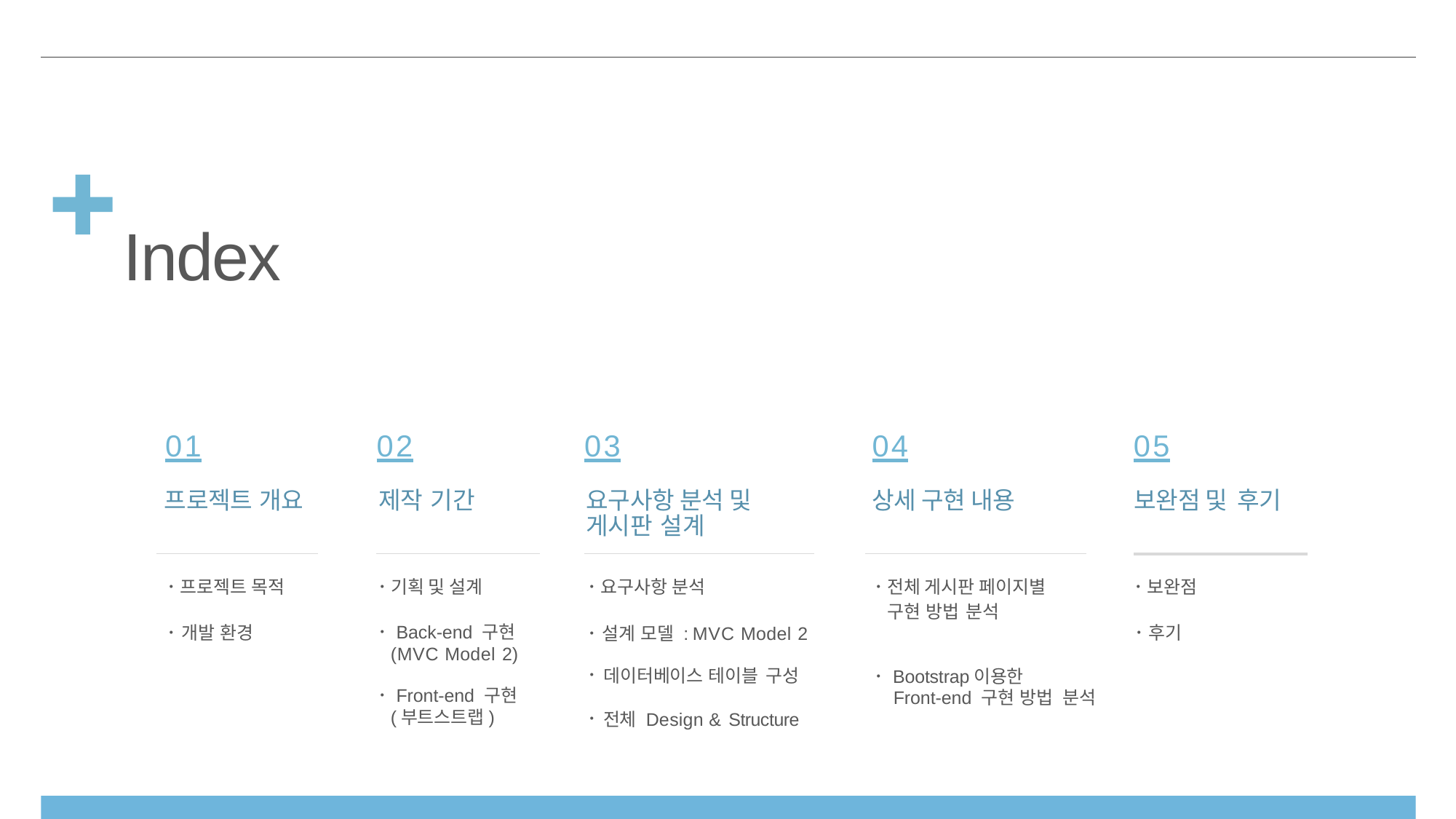

# Index
| 01 |  | 02 |  | 03 |  | 04 |  | 05 |
| --- | --- | --- | --- | --- | --- | --- | --- | --- |
| 프로젝트 개요 |  | 제작 기간 |  | 요구사항 분석 및 |  | 상세 구현 내용 |  | 보완점 및 후기 |
| ･ 프로젝트 목적 |  | ･ 기획 및 설계 |  | ･ 요구사항 분석 |  | ･ 전체 게시판 페이지별 |  | ･ 보완점 |
게시판 설계
구현 방법 분석
･ Back-end 구현
(MVC Model 2)
･ Front-end 구현
(부트스트랩)
･ 후기
･ 개발 환경
･ 설계 모델 : MVC Model 2
데이터베이스 테이블 구성
전체 Design & Structure
･ Bootstrap이용한
Front-end 구현 방법 분석